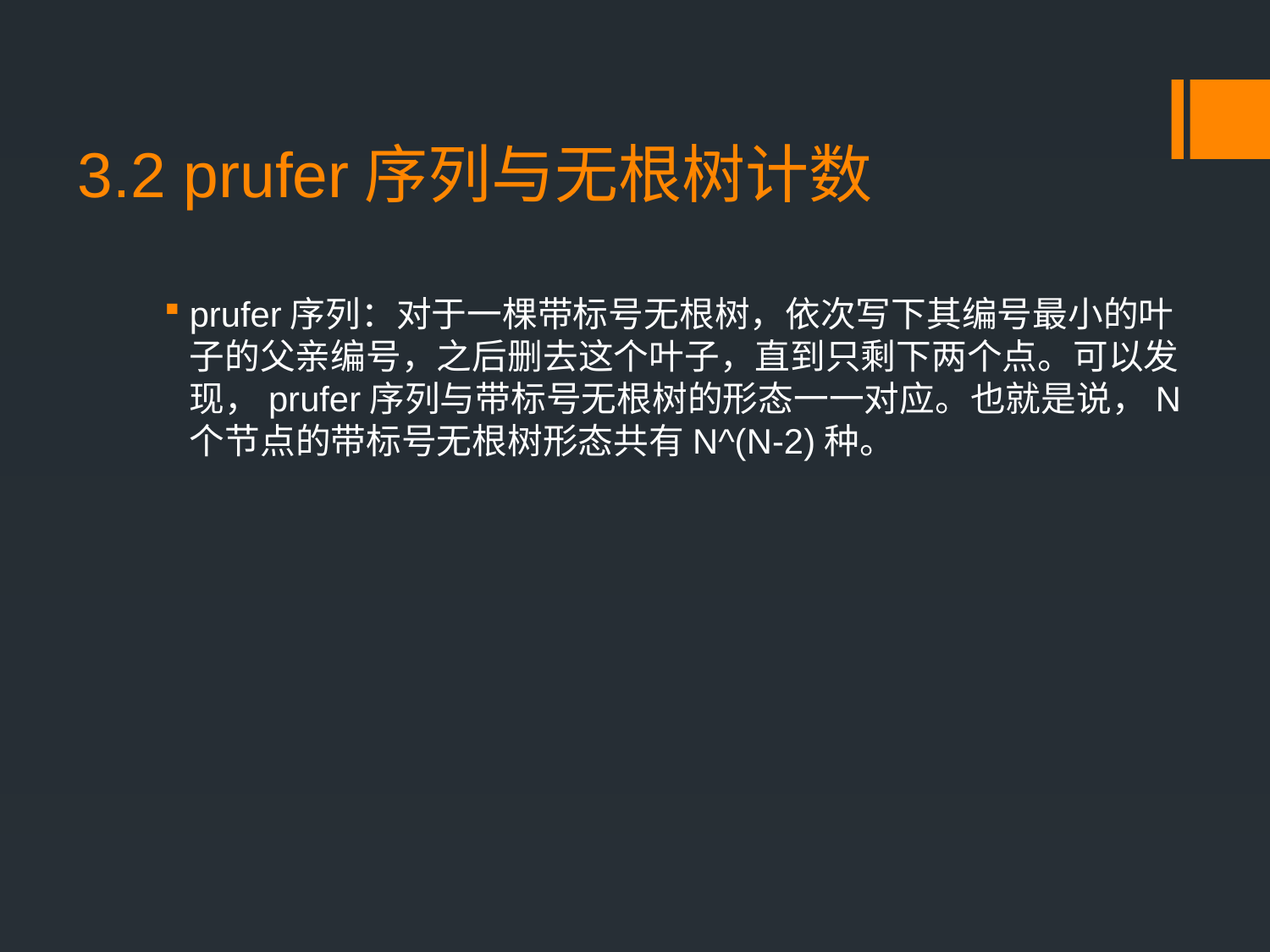

# 3.2 prufer序列与无根树计数

prufer序列：对于一棵带标号无根树，依次写下其编号最小的叶子的父亲编号，之后删去这个叶子，直到只剩下两个点。可以发现，prufer序列与带标号无根树的形态一一对应。也就是说，N个节点的带标号无根树形态共有N^(N-2)种。